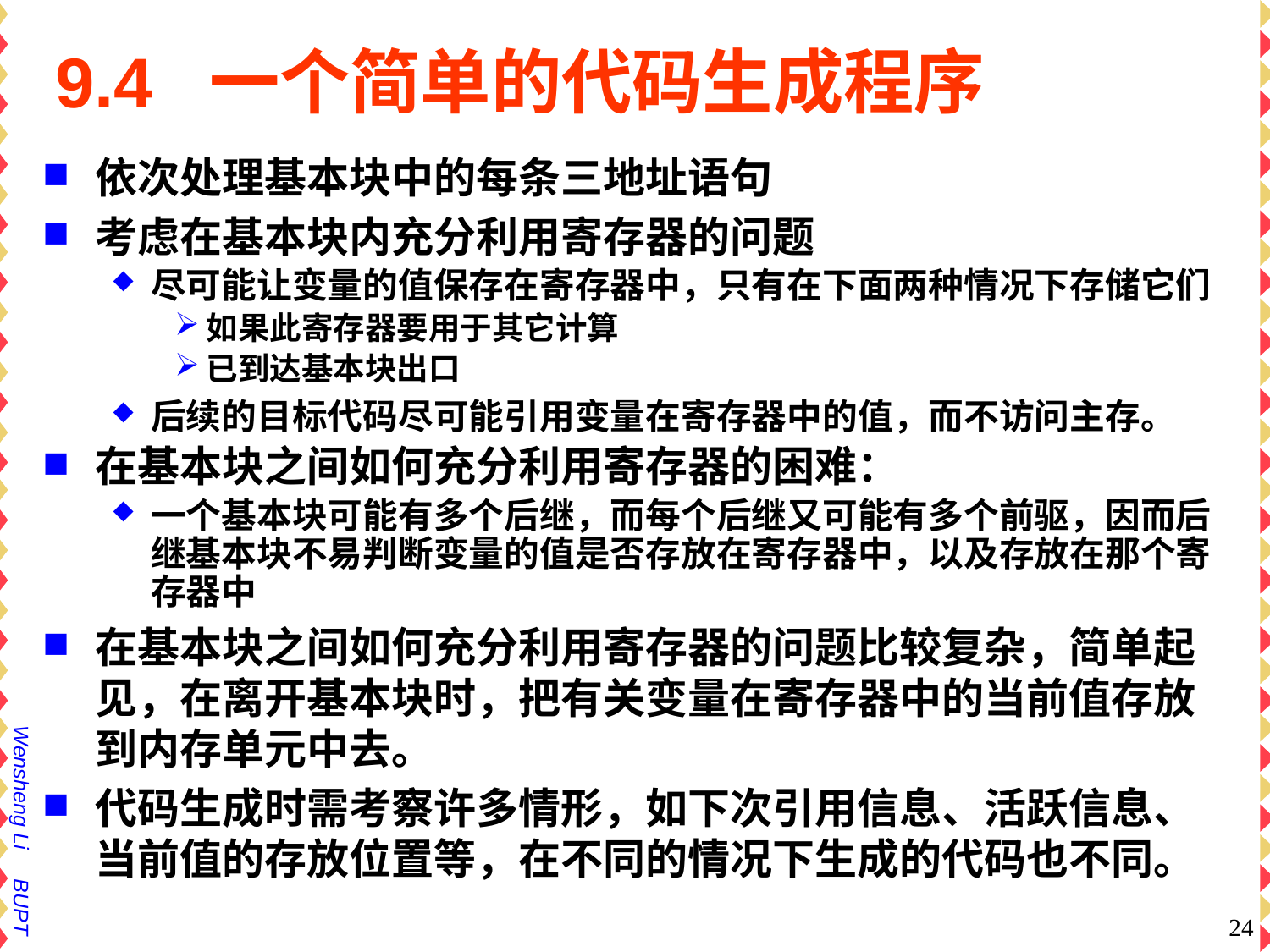

# 9.4  一个简单的代码生成程序
依次处理基本块中的每条三地址语句
考虑在基本块内充分利用寄存器的问题
尽可能让变量的值保存在寄存器中，只有在下面两种情况下存储它们
如果此寄存器要用于其它计算
已到达基本块出口
后续的目标代码尽可能引用变量在寄存器中的值，而不访问主存。
在基本块之间如何充分利用寄存器的困难：
一个基本块可能有多个后继，而每个后继又可能有多个前驱，因而后继基本块不易判断变量的值是否存放在寄存器中，以及存放在那个寄存器中
在基本块之间如何充分利用寄存器的问题比较复杂，简单起见，在离开基本块时，把有关变量在寄存器中的当前值存放到内存单元中去。
代码生成时需考察许多情形，如下次引用信息、活跃信息、当前值的存放位置等，在不同的情况下生成的代码也不同。
24